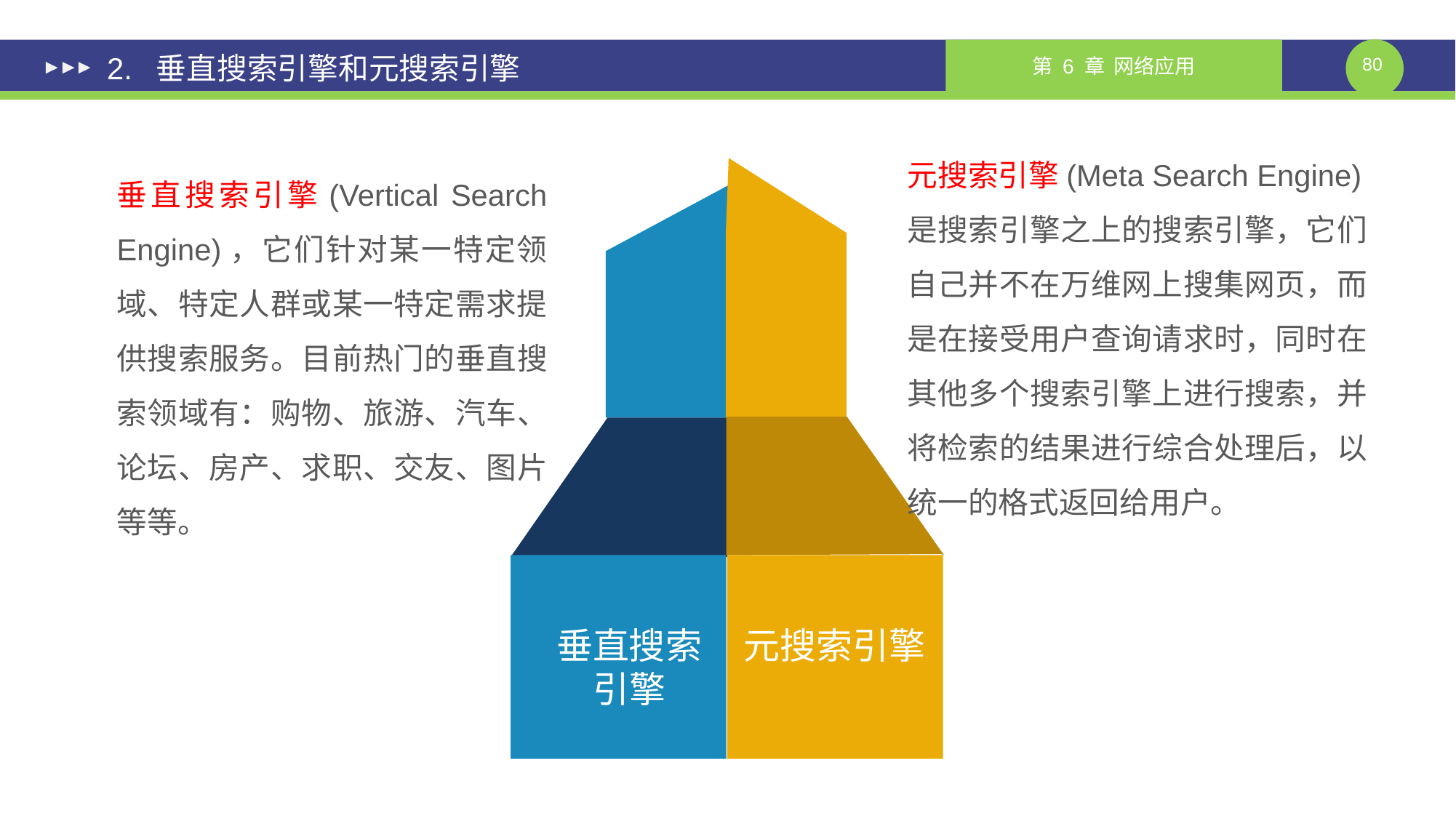

# 2.  垂直搜索引擎和元搜索引擎
元搜索引擎(Meta Search Engine)是搜索引擎之上的搜索引擎，它们自己并不在万维网上搜集网页，而是在接受用户查询请求时，同时在其他多个搜索引擎上进行搜索，并将检索的结果进行综合处理后，以统一的格式返回给用户。
垂直搜索引擎(Vertical Search Engine)，它们针对某一特定领域、特定人群或某一特定需求提供搜索服务。目前热门的垂直搜索领域有：购物、旅游、汽车、论坛、房产、求职、交友、图片等等。

垂直搜索引擎
元搜索引擎
课件制作人：谢钧  谢希仁